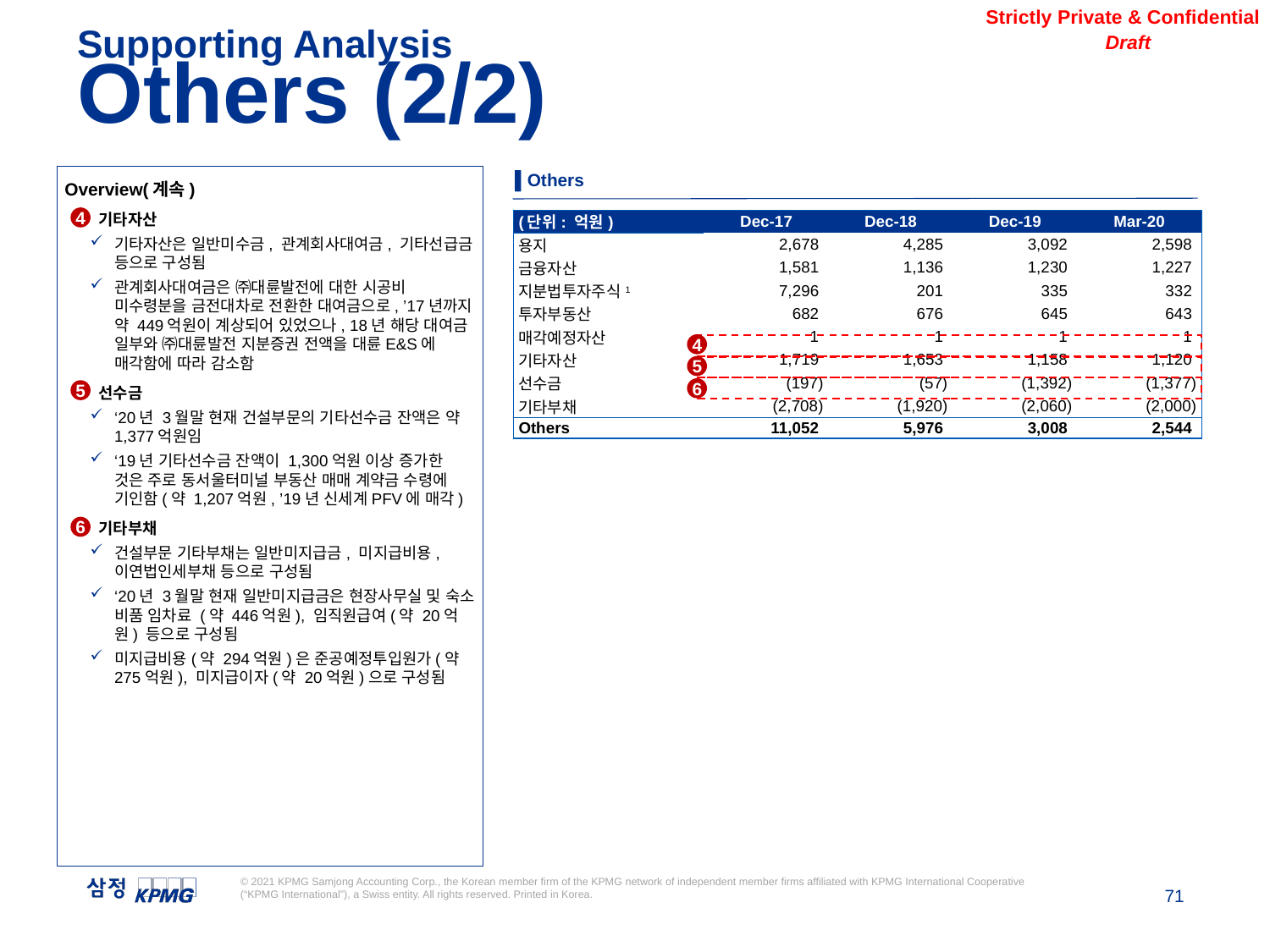

Supporting Analysis
Others (2/2)
▌Others
Overview(계속)
기타자산
기타자산은 일반미수금, 관계회사대여금, 기타선급금 등으로 구성됨
관계회사대여금은 ㈜대륜발전에 대한 시공비 미수령분을 금전대차로 전환한 대여금으로, ’17년까지 약 449억원이 계상되어 있었으나, 18년 해당 대여금 일부와 ㈜대륜발전 지분증권 전액을 대륜E&S에 매각함에 따라 감소함
선수금
‘20년 3월말 현재 건설부문의 기타선수금 잔액은 약 1,377억원임
‘19년 기타선수금 잔액이 1,300억원 이상 증가한 것은 주로 동서울터미널 부동산 매매 계약금 수령에 기인함(약 1,207억원, ’19년 신세계PFV에 매각)
기타부채
건설부문 기타부채는 일반미지급금, 미지급비용, 이연법인세부채 등으로 구성됨
‘20년 3월말 현재 일반미지급금은 현장사무실 및 숙소 비품 임차료 (약 446억원), 임직원급여(약 20억원) 등으로 구성됨
미지급비용(약 294억원)은 준공예정투입원가(약 275억원), 미지급이자(약 20억원)으로 구성됨

4
| (단위: 억원) | Dec-17 | Dec-18 | Dec-19 | Mar-20 |
| --- | --- | --- | --- | --- |
| 용지 | 2,678 | 4,285 | 3,092 | 2,598 |
| 금융자산 | 1,581 | 1,136 | 1,230 | 1,227 |
| 지분법투자주식1 | 7,296 | 201 | 335 | 332 |
| 투자부동산 | 682 | 676 | 645 | 643 |
| 매각예정자산 | 1 | 1 | 1 | 1 |
| 기타자산 | 1,719 | 1,653 | 1,158 | 1,120 |
| 선수금 | (197) | (57) | (1,392) | (1,377) |
| 기타부채 | (2,708) | (1,920) | (2,060) | (2,000) |
| Others | 11,052 | 5,976 | 3,008 | 2,544 |
4

5

6
5
6